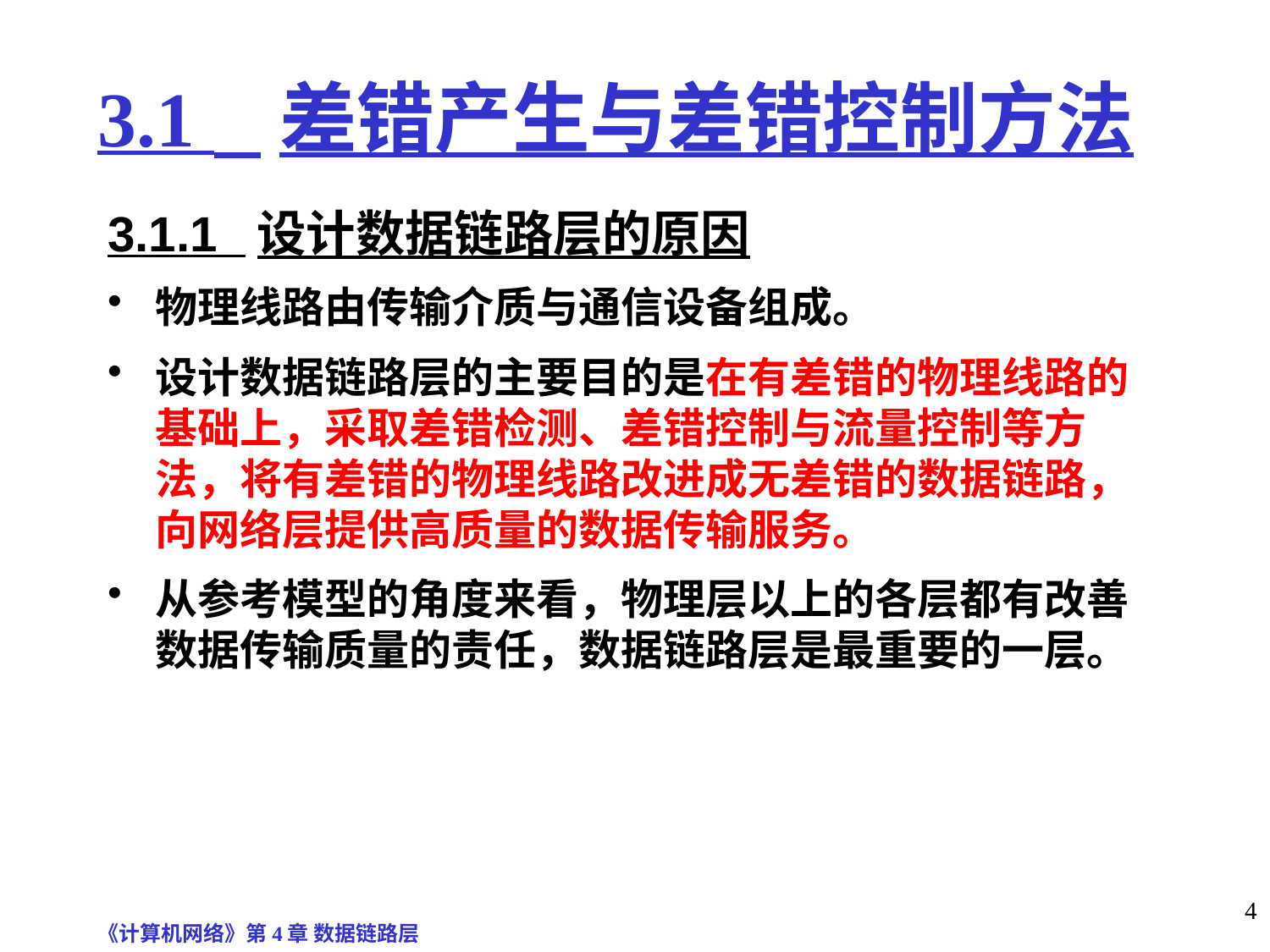

# 3.1  差错产生与差错控制方法
3.1.1  设计数据链路层的原因
物理线路由传输介质与通信设备组成。
设计数据链路层的主要目的是在有差错的物理线路的基础上，采取差错检测、差错控制与流量控制等方法，将有差错的物理线路改进成无差错的数据链路，向网络层提供高质量的数据传输服务。
从参考模型的角度来看，物理层以上的各层都有改善数据传输质量的责任，数据链路层是最重要的一层。

《计算机网络》第4章 数据链路层
4